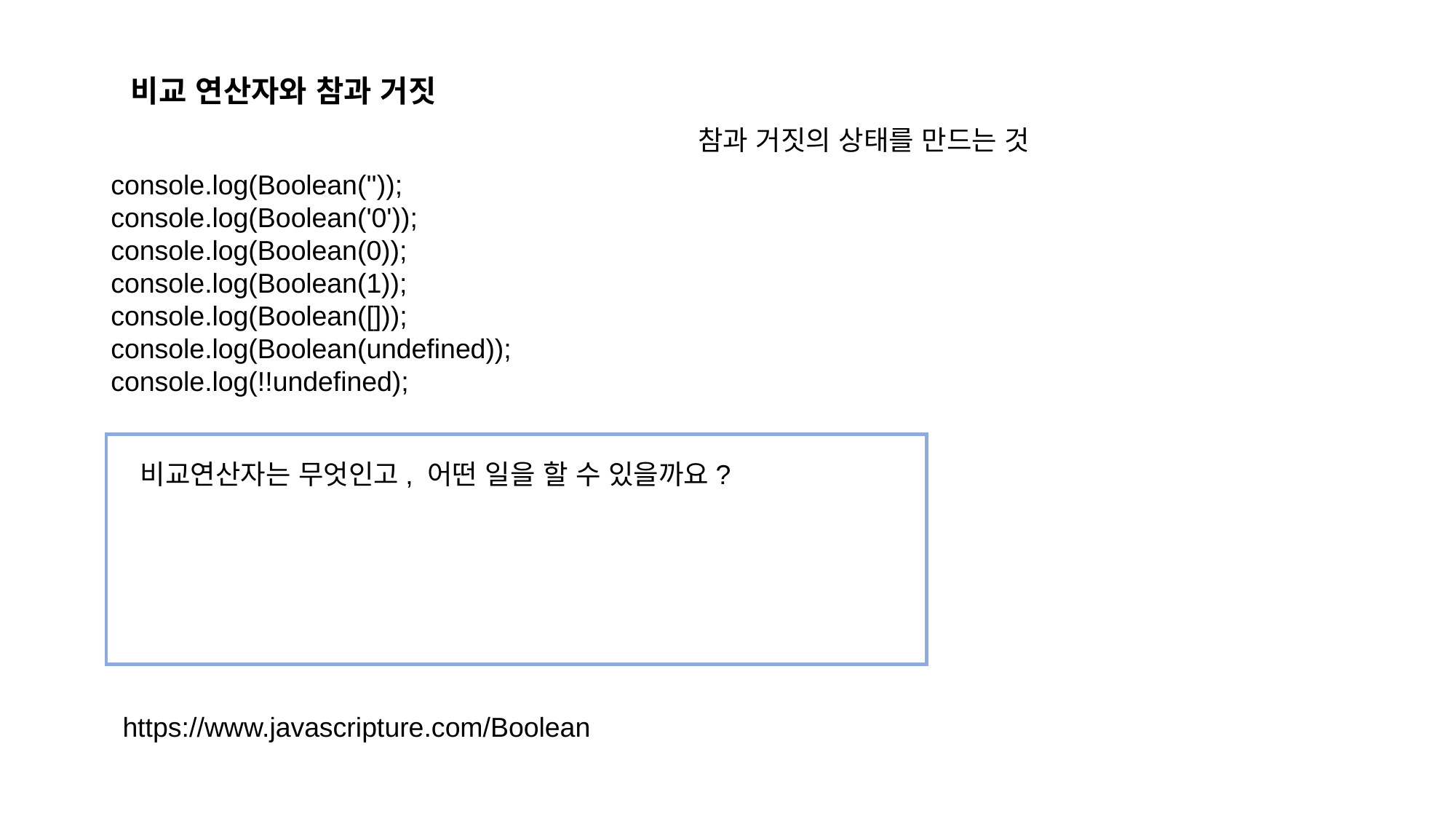

비교 연산자와 참과 거짓
참과 거짓의 상태를 만드는 것
console.log(Boolean(''));
console.log(Boolean('0'));
console.log(Boolean(0));
console.log(Boolean(1));
console.log(Boolean([]));
console.log(Boolean(undefined));
console.log(!!undefined);

비교연산자는 무엇인고, 어떤 일을 할 수 있을까요?
https://www.javascripture.com/Boolean